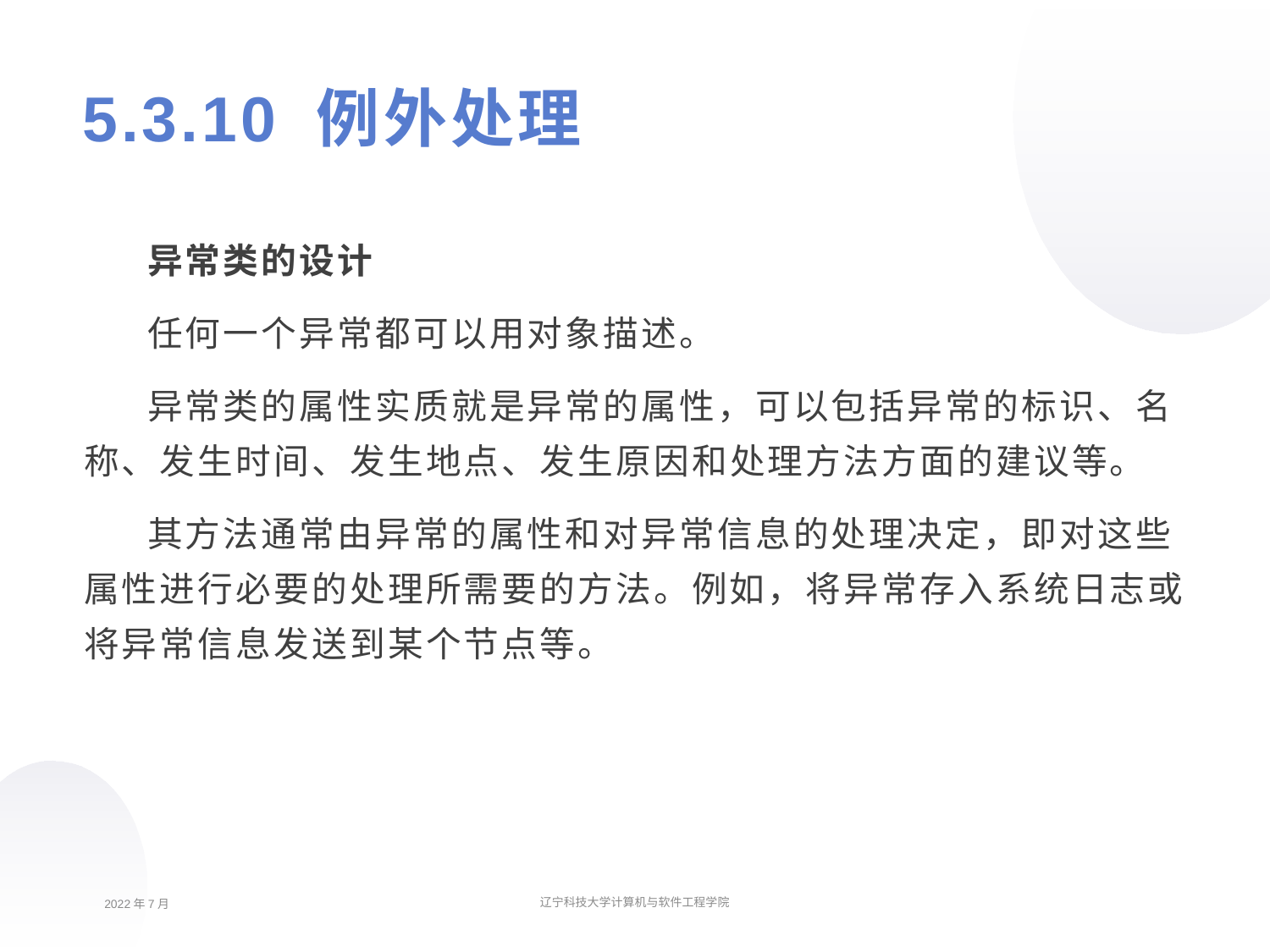

# 5.3.10 例外处理
异常类的设计
任何一个异常都可以用对象描述。
异常类的属性实质就是异常的属性，可以包括异常的标识、名称、发生时间、发生地点、发生原因和处理方法方面的建议等。
其方法通常由异常的属性和对异常信息的处理决定，即对这些属性进行必要的处理所需要的方法。例如，将异常存入系统日志或将异常信息发送到某个节点等。

2022年7月
辽宁科技大学计算机与软件工程学院
129